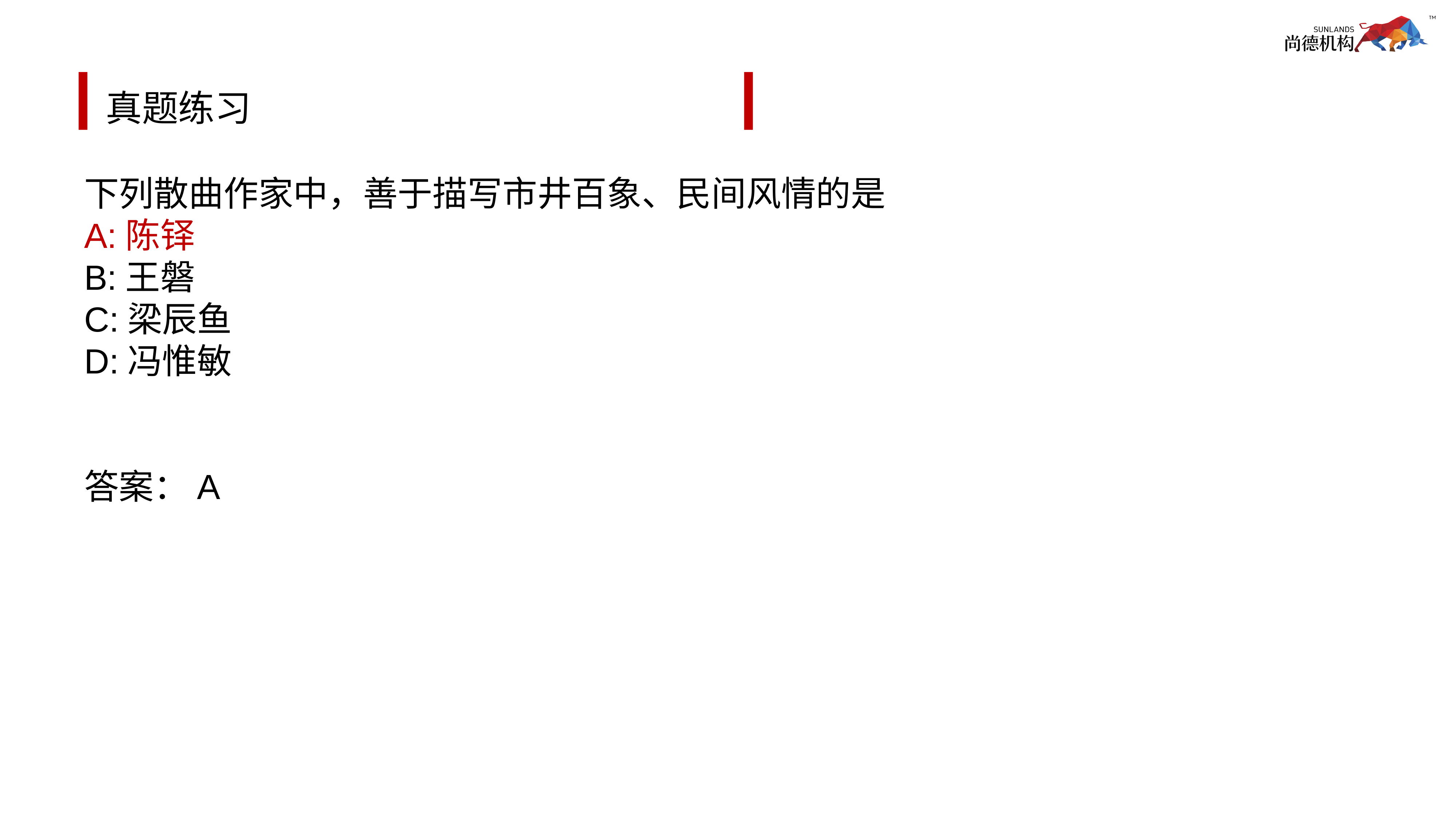

# 真题练习
下列散曲作家中，善于描写市井百象、民间风情的是
A:陈铎
B:王磐
C:梁辰鱼
D:冯惟敏

答案：A